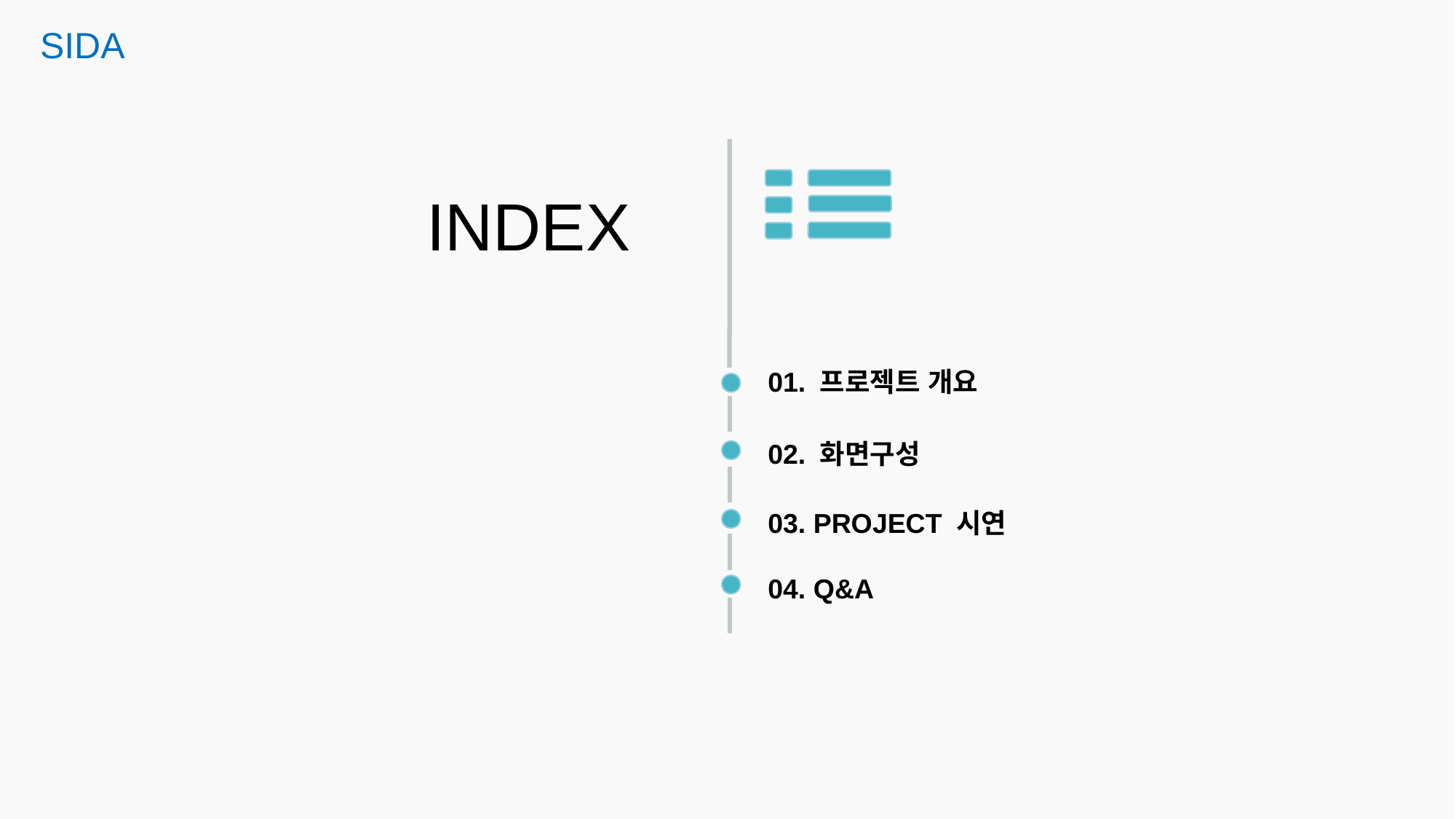

SIDA

INDEX
01. 프로젝트 개요

02. 화면구성

03. PROJECT 시연

04. Q&A